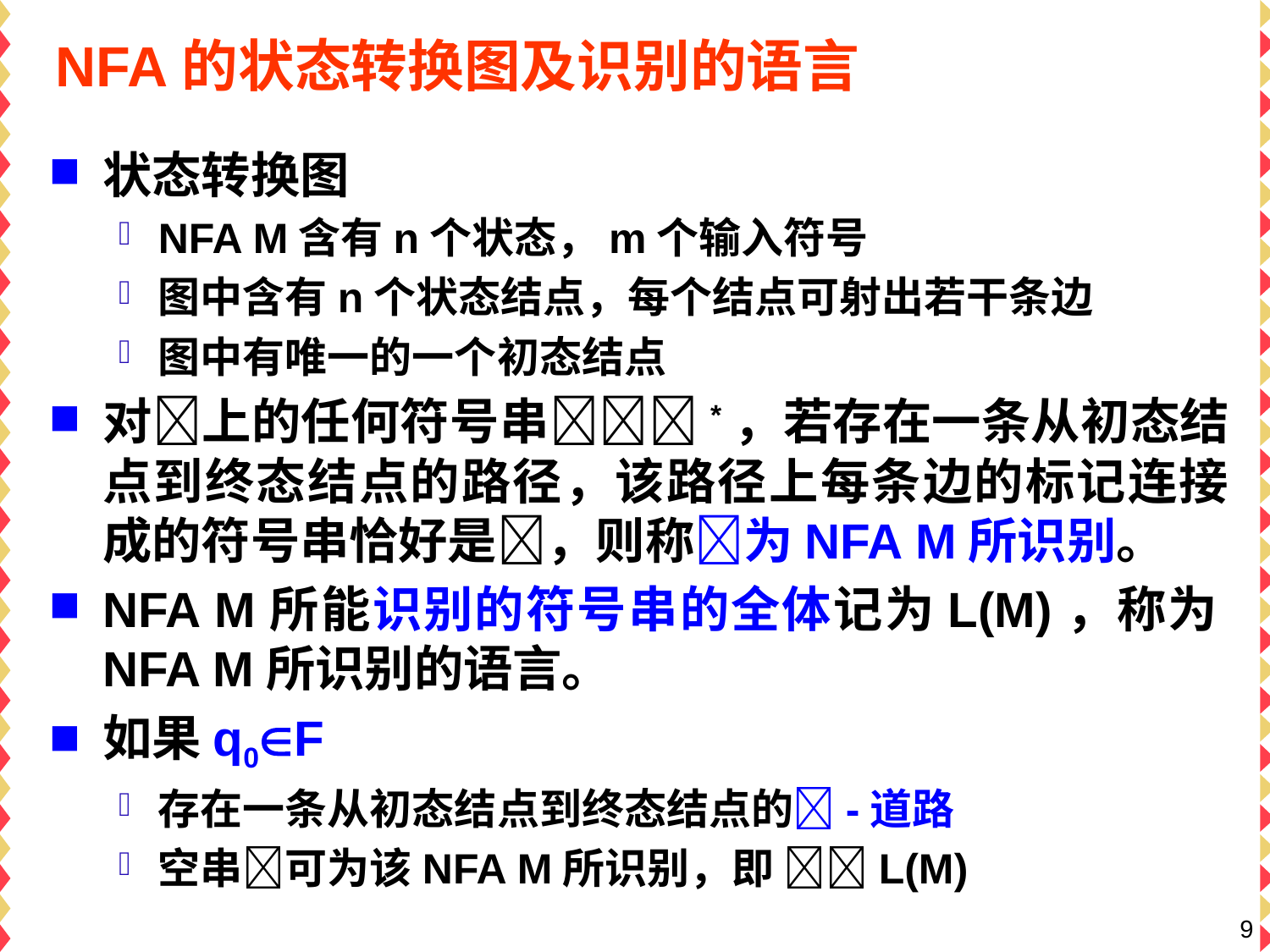

# NFA的状态转换图及识别的语言
状态转换图
NFA M含有n个状态，m个输入符号
图中含有n个状态结点，每个结点可射出若干条边
图中有唯一的一个初态结点
对∑上的任何符号串ω∈∑*，若存在一条从初态结点到终态结点的路径，该路径上每条边的标记连接成的符号串恰好是ω，则称ω为NFA M所识别。
NFA M所能识别的符号串的全体记为L(M)，称为NFA M所识别的语言。
如果q0∈F
存在一条从初态结点到终态结点的ε-道路
空串ε可为该NFA M所识别，即 ε∈L(M)
9